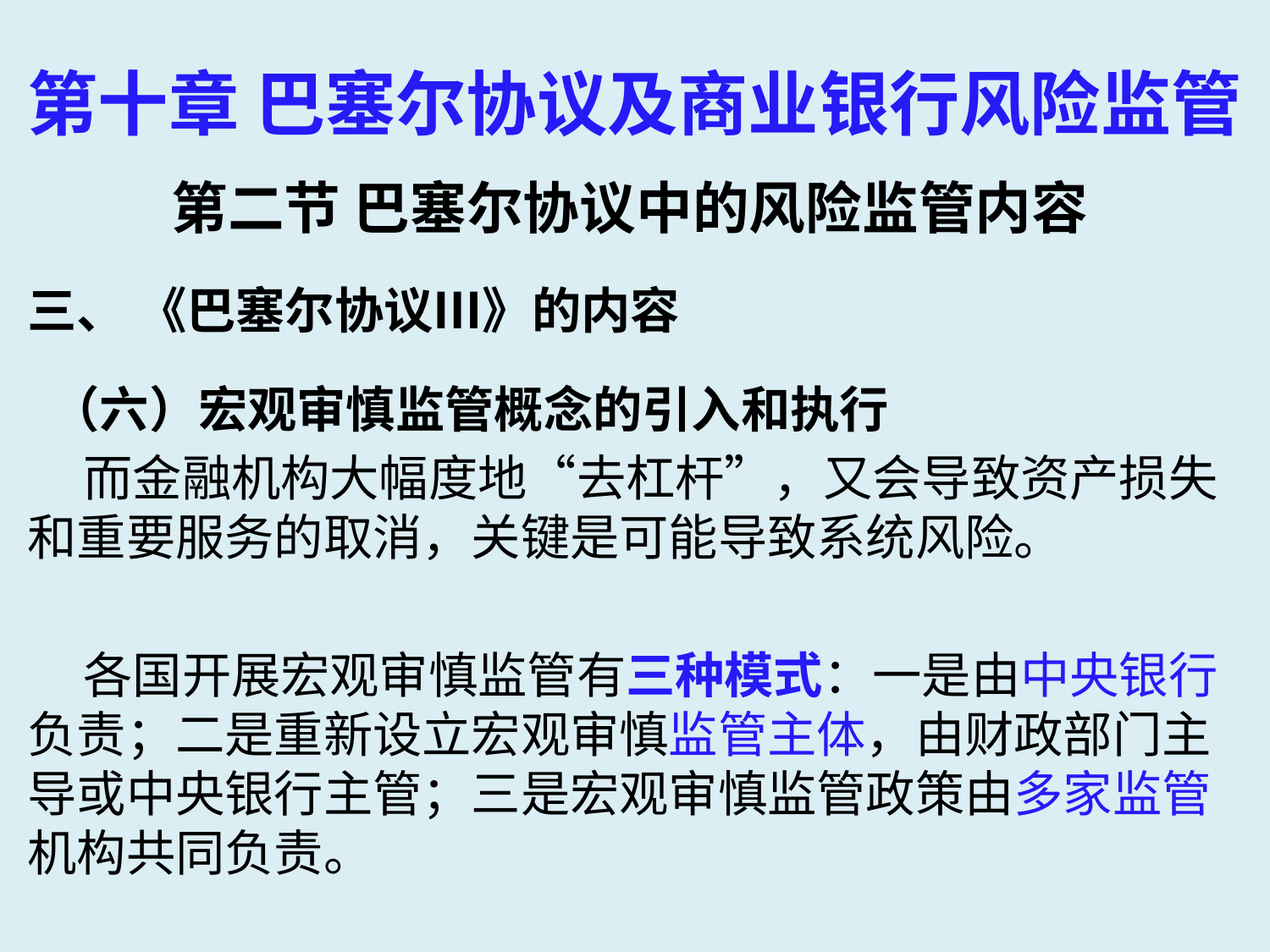

# 第十章 巴塞尔协议及商业银行风险监管
第二节 巴塞尔协议中的风险监管内容
三、 《巴塞尔协议Ⅲ》的内容
 （六）宏观审慎监管概念的引入和执行
    而金融机构大幅度地“去杠杆”，又会导致资产损失和重要服务的取消，关键是可能导致系统风险。

    各国开展宏观审慎监管有三种模式：一是由中央银行负责；二是重新设立宏观审慎监管主体，由财政部门主导或中央银行主管；三是宏观审慎监管政策由多家监管机构共同负责。

43